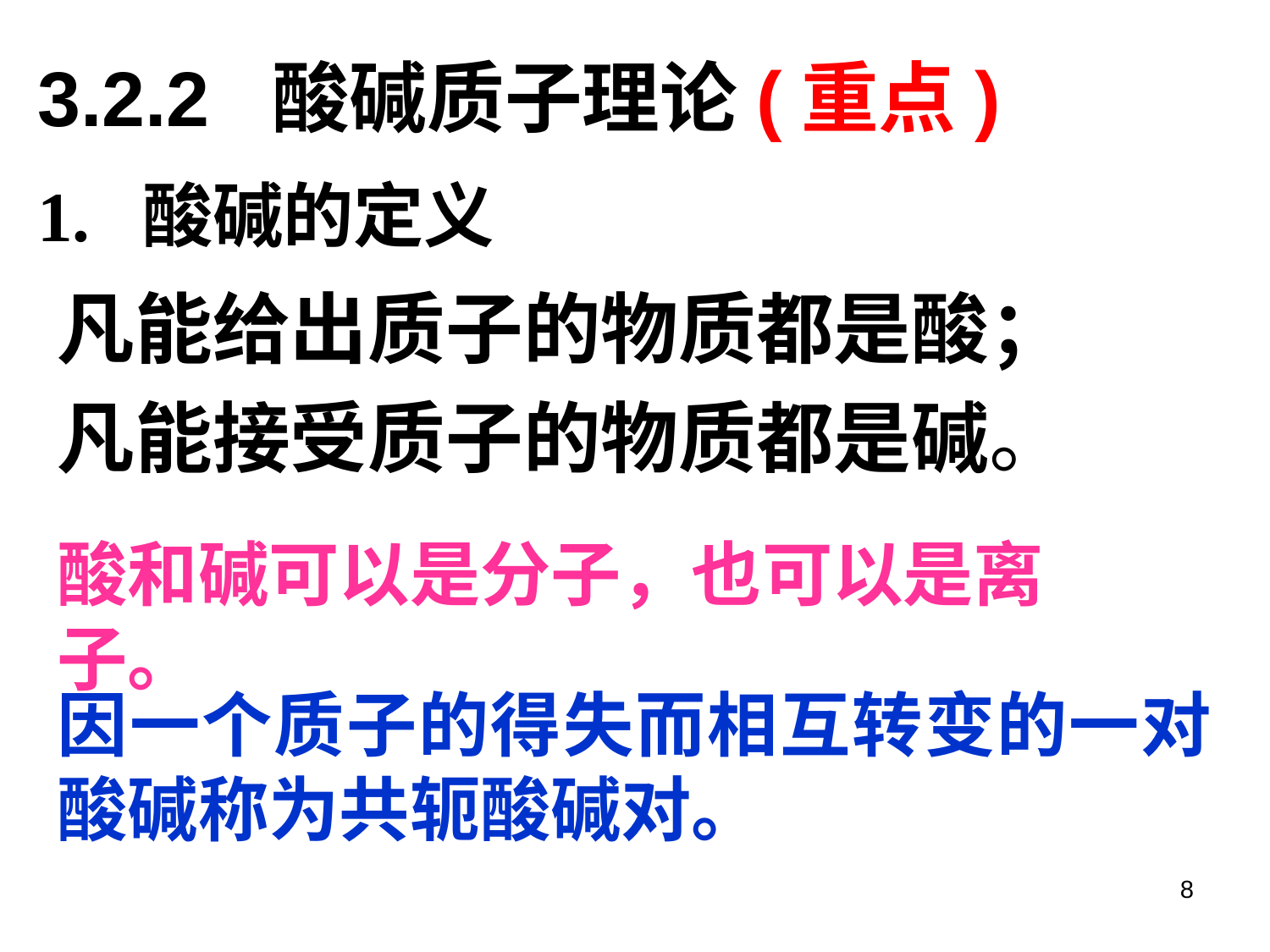

3.2.2  酸碱质子理论(重点)
1.  酸碱的定义
凡能给出质子的物质都是酸；
凡能接受质子的物质都是碱。
酸和碱可以是分子，也可以是离子。
因一个质子的得失而相互转变的一对酸碱称为共轭酸碱对。
8